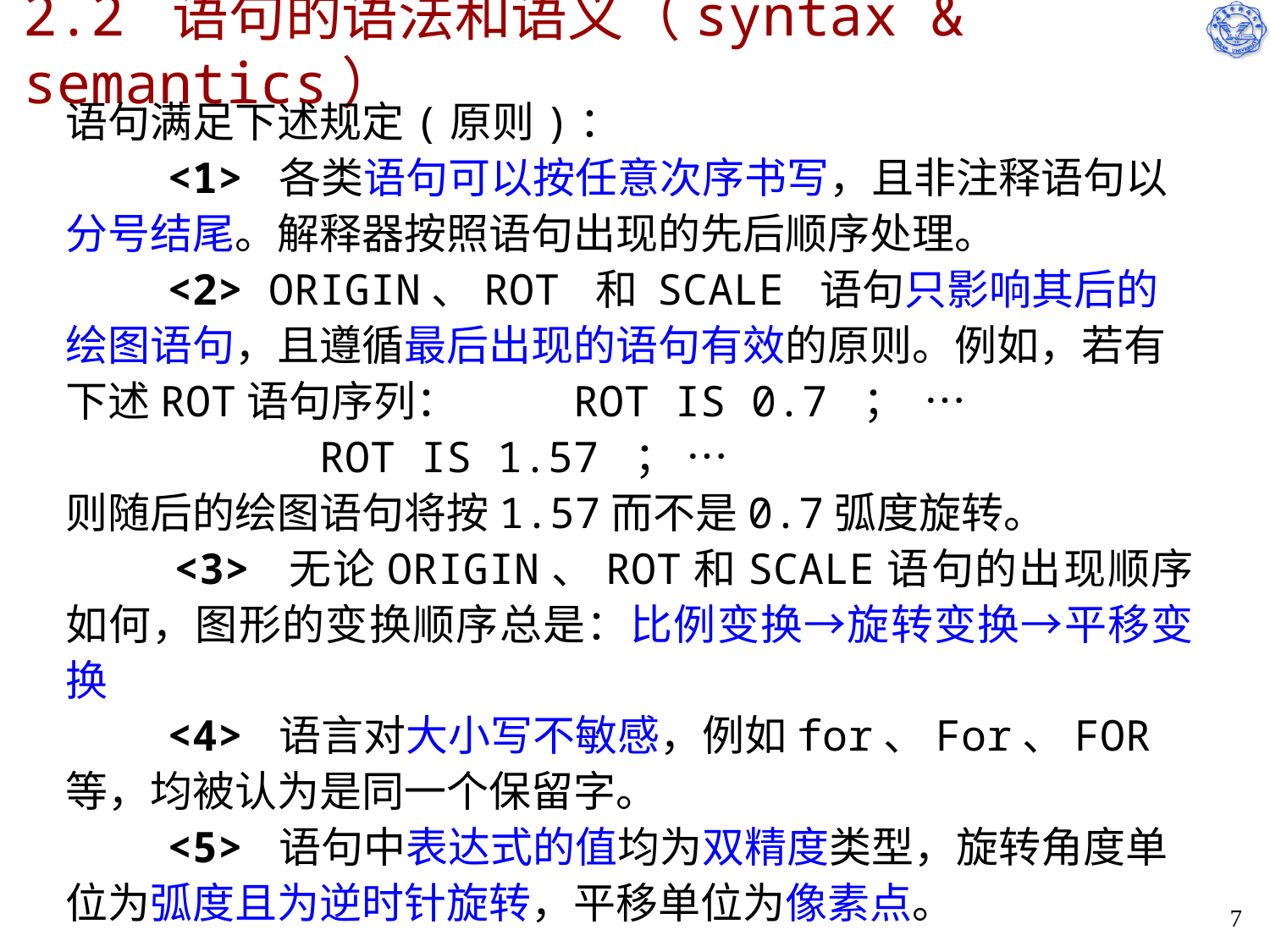

# 2.2 语句的语法和语义（syntax & semantics）
语句满足下述规定(原则)：
    <1> 各类语句可以按任意次序书写，且非注释语句以分号结尾。解释器按照语句出现的先后顺序处理。
    <2> ORIGIN、ROT 和 SCALE 语句只影响其后的绘图语句，且遵循最后出现的语句有效的原则。例如，若有下述ROT语句序列： 	ROT IS 0.7 ；  …
		ROT IS 1.57 ； …
则随后的绘图语句将按1.57而不是0.7弧度旋转。
    <3> 无论ORIGIN、ROT和SCALE语句的出现顺序如何，图形的变换顺序总是：比例变换→旋转变换→平移变换
    <4> 语言对大小写不敏感，例如for、For、FOR等，均被认为是同一个保留字。
    <5> 语句中表达式的值均为双精度类型，旋转角度单位为弧度且为逆时针旋转，平移单位为像素点。
7